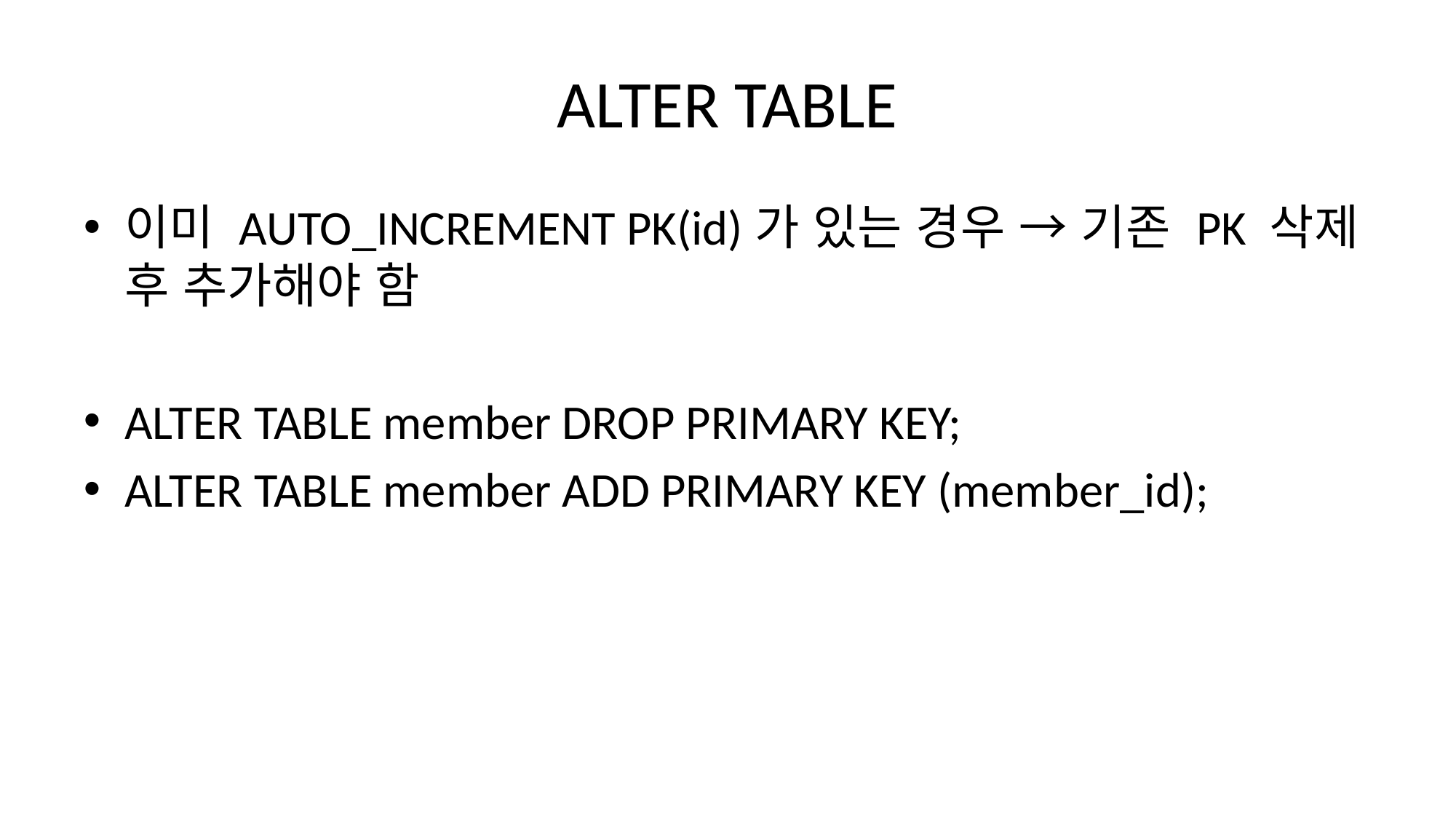

# ALTER TABLE
이미 AUTO_INCREMENT PK(id)가 있는 경우 → 기존 PK 삭제 후 추가해야 함

ALTER TABLE member DROP PRIMARY KEY;
ALTER TABLE member ADD PRIMARY KEY (member_id);